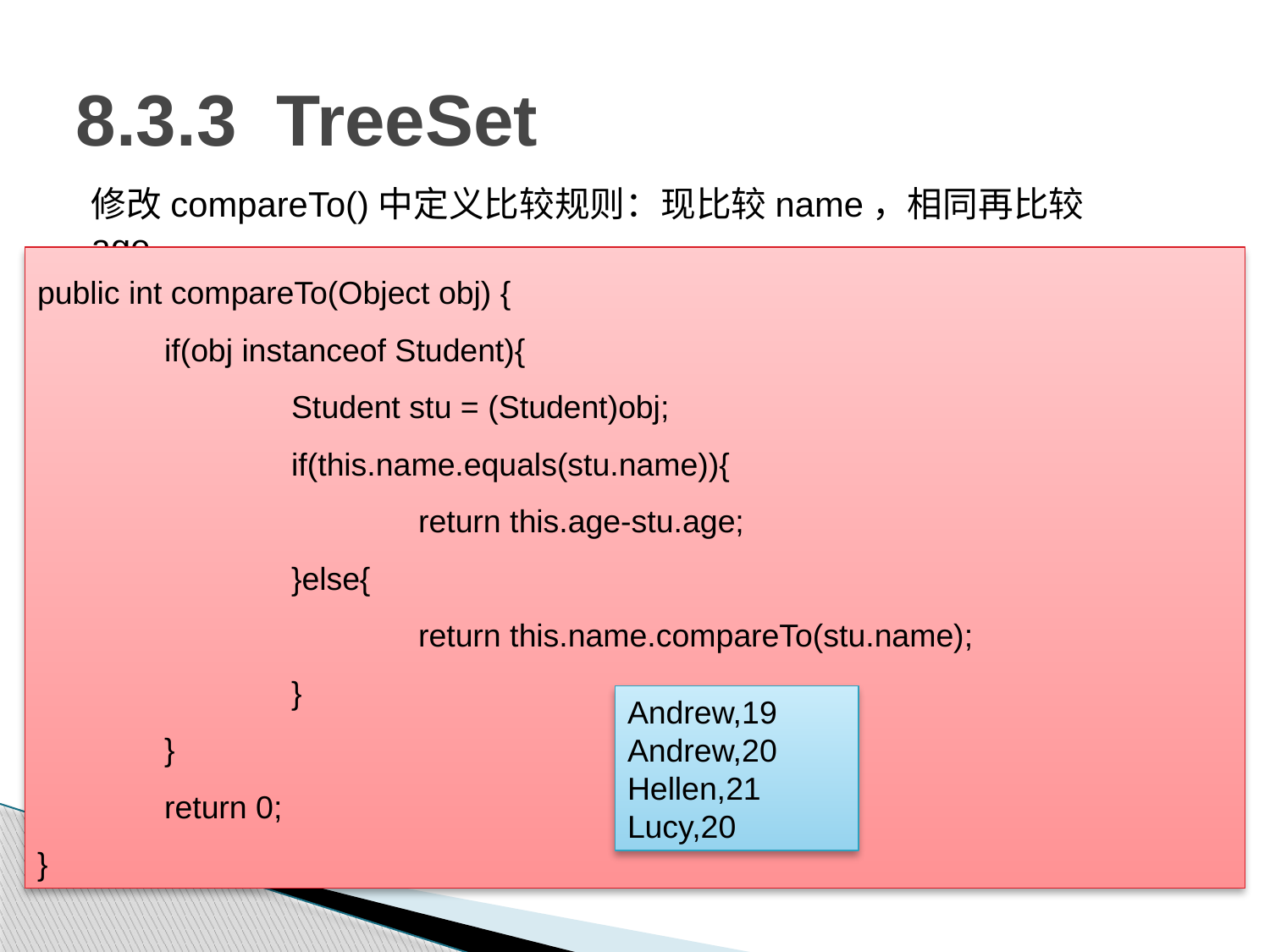

# 8.3.3  TreeSet
修改compareTo()中定义比较规则：现比较name，相同再比较age。
public int compareTo(Object obj) {
	if(obj instanceof Student){
		Student stu = (Student)obj;
		if(this.name.equals(stu.name)){
			return this.age-stu.age;
		}else{
			return this.name.compareTo(stu.name);
		}
	}
	return 0;
}
Andrew,19
Andrew,20
Hellen,21
Lucy,20